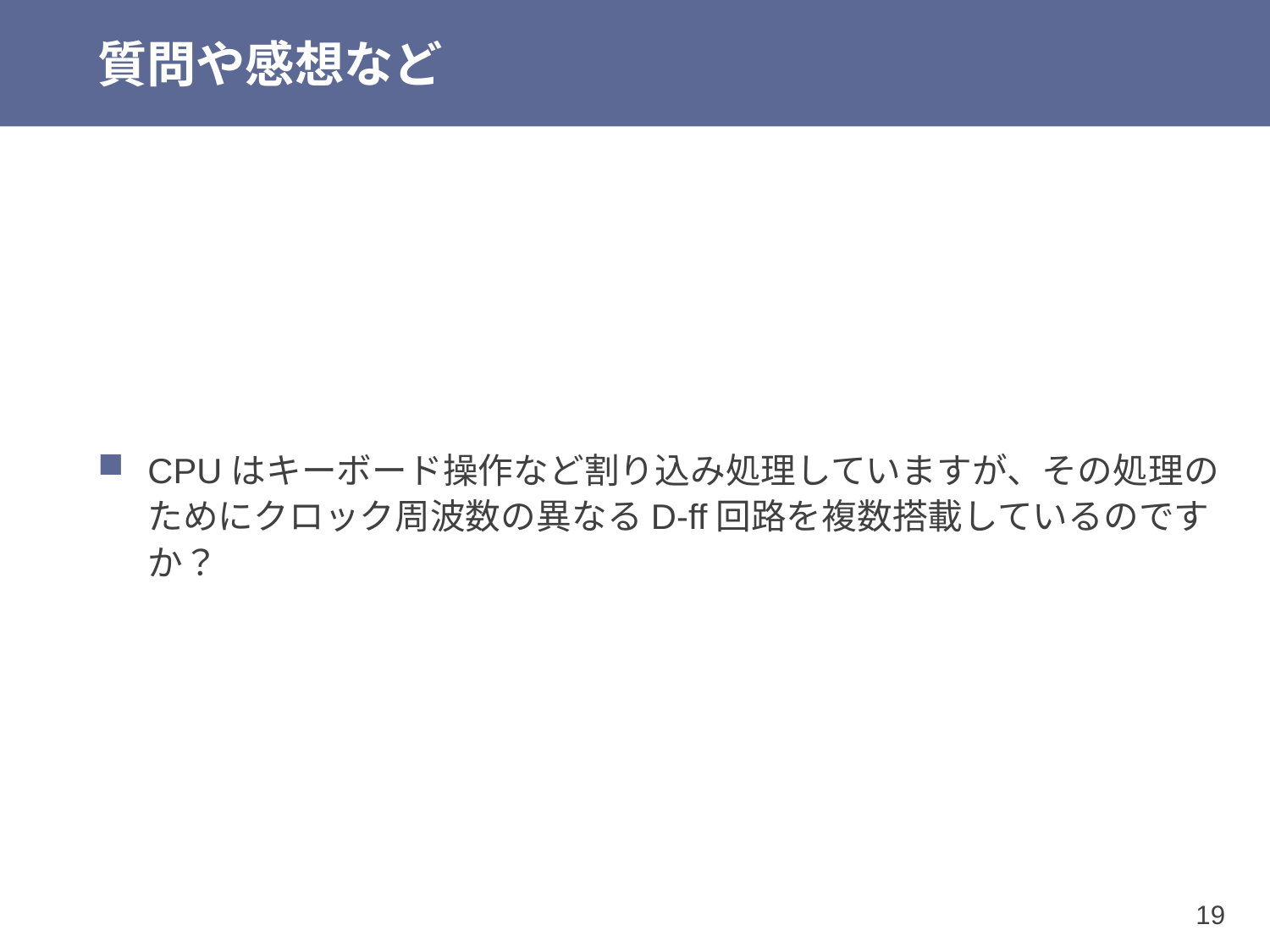

# 質問や感想など
CPUはキーボード操作など割り込み処理していますが、その処理のためにクロック周波数の異なるD-ff回路を複数搭載しているのですか？